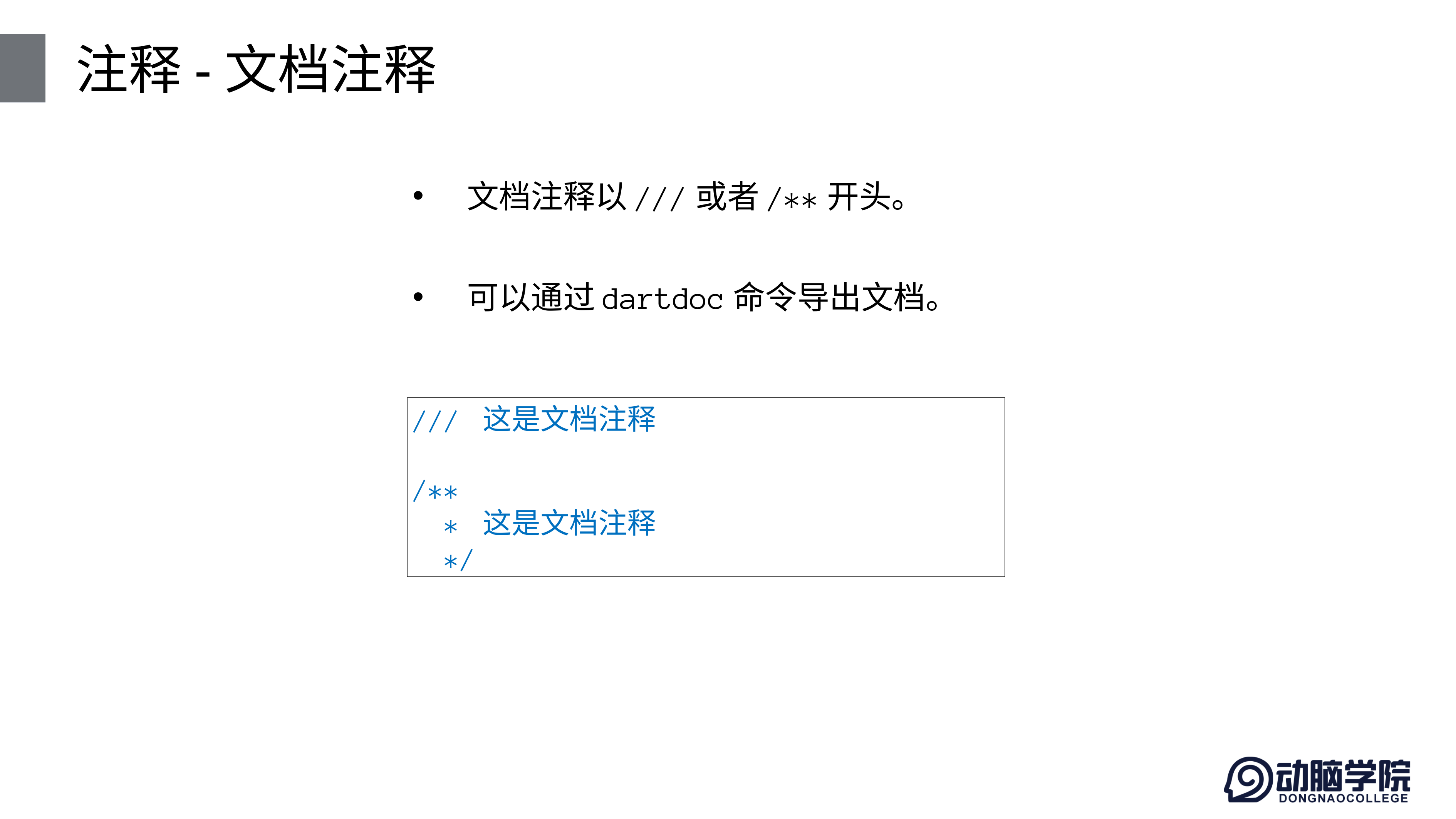

# 注释-文档注释
文档注释以///或者/**开头。
可以通过dartdoc命令导出文档。
/// 这是文档注释

/**
  * 这是文档注释
  */